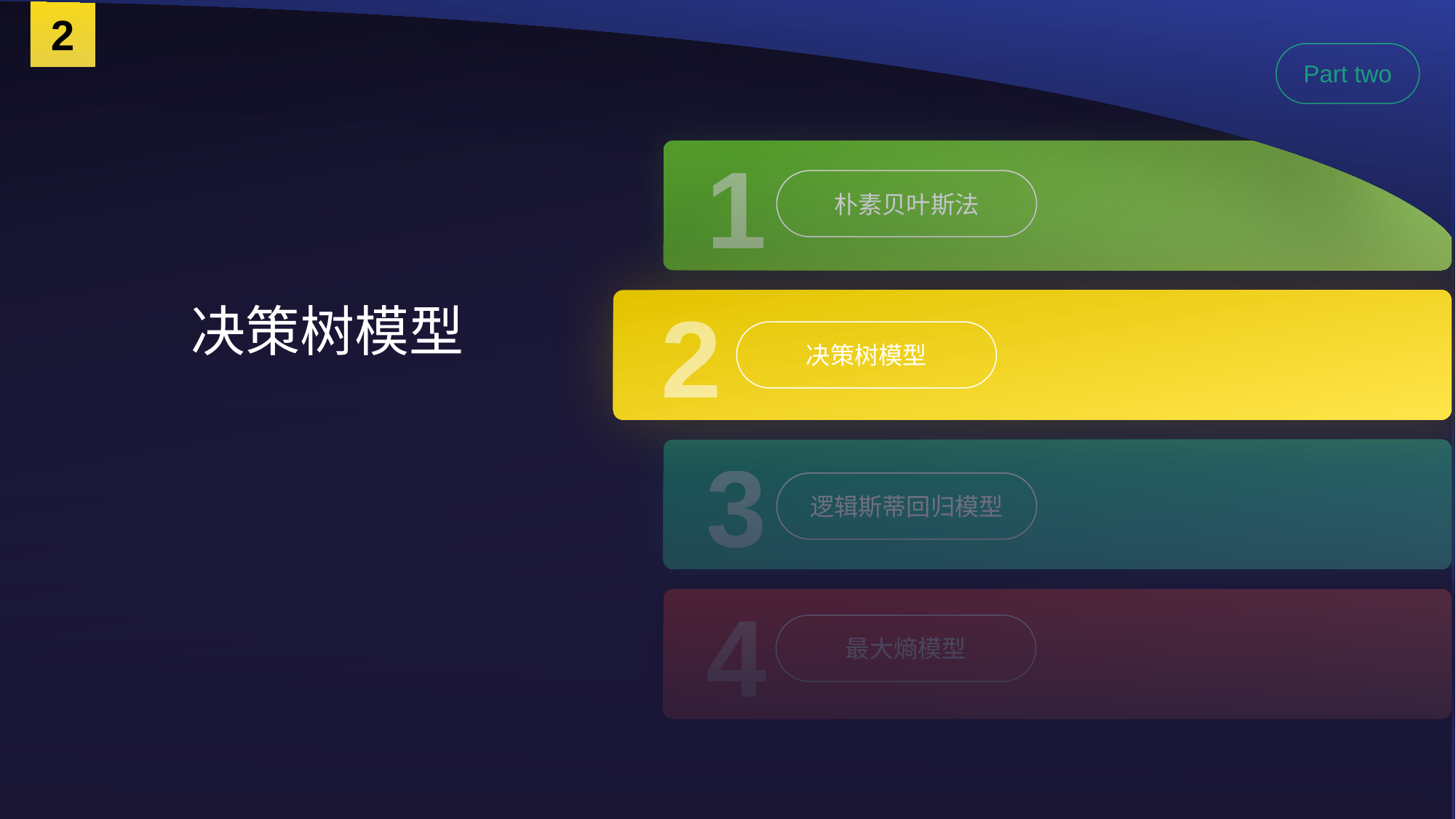

2

Part two
1

朴素贝叶斯法
2
决策树模型

决策树模型
3

逻辑斯蒂回归模型
4

最大熵模型